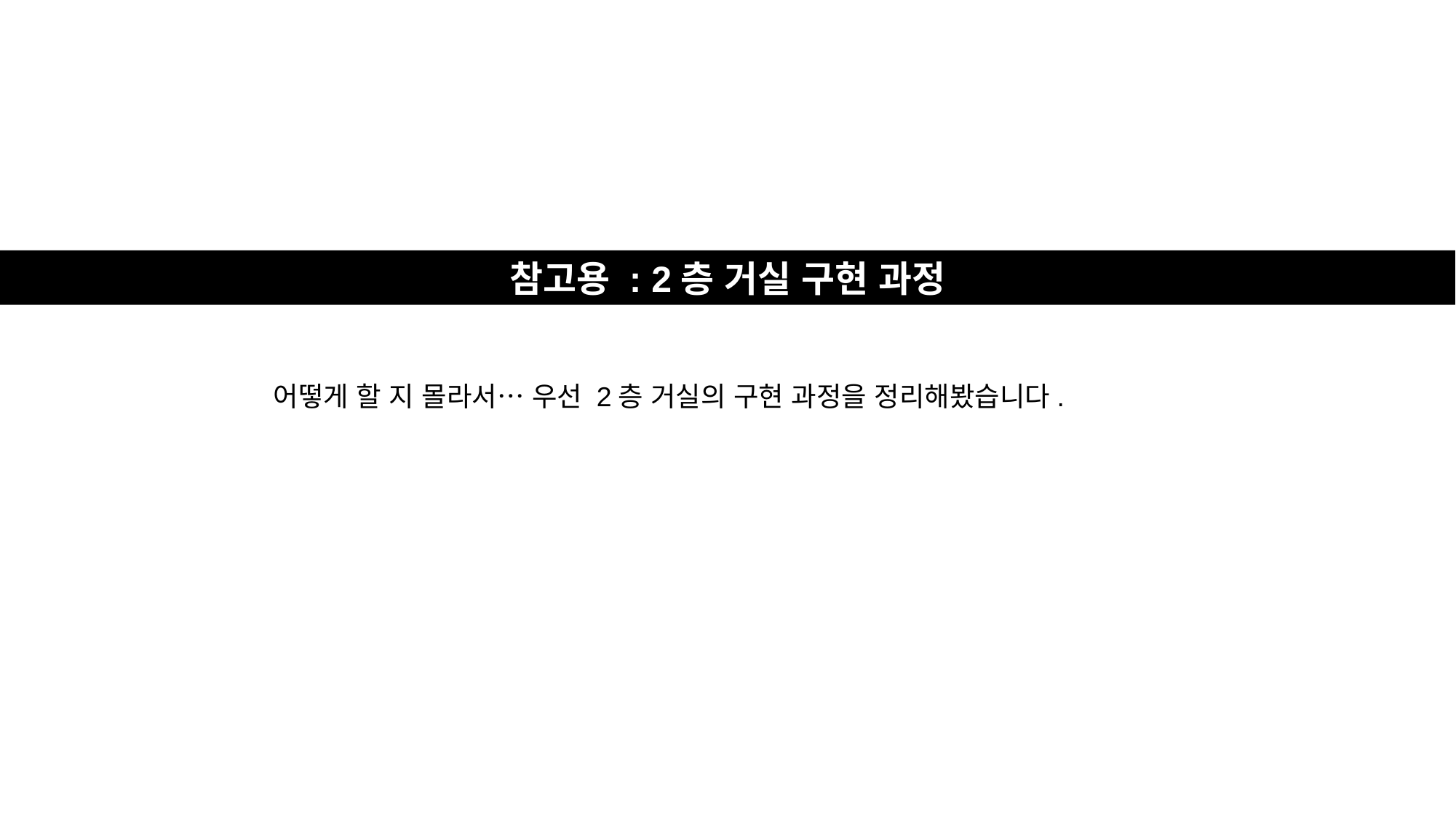

참고용 : 2층 거실 구현 과정
어떻게 할 지 몰라서… 우선 2층 거실의 구현 과정을 정리해봤습니다.